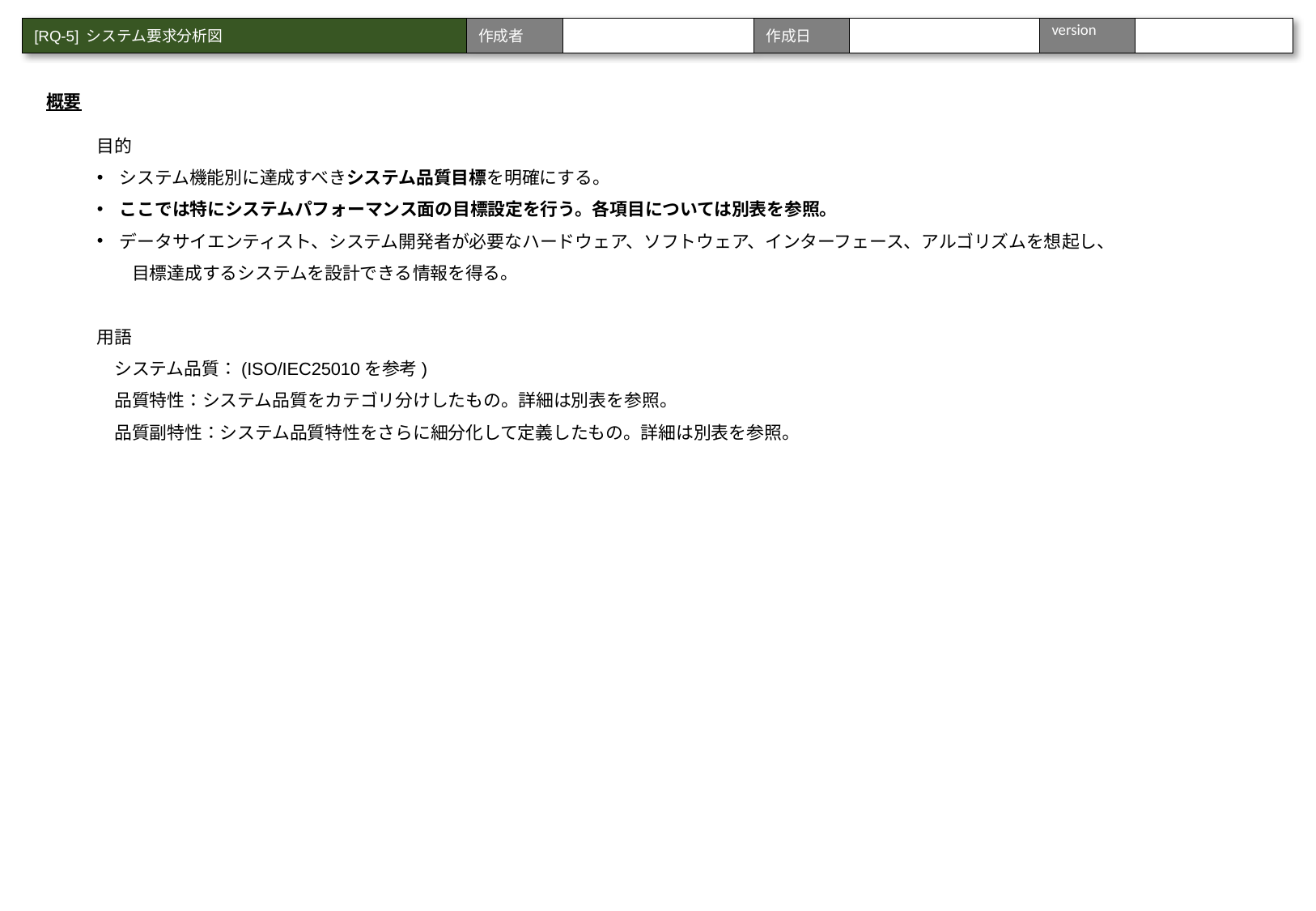

| [RQ-5] システム要求分析図 | 作成者 |  | 作成日 |  | version |  |
| --- | --- | --- | --- | --- | --- | --- |
概要
目的
システム機能別に達成すべきシステム品質目標を明確にする。
ここでは特にシステムパフォーマンス面の目標設定を行う。各項目については別表を参照。
データサイエンティスト、システム開発者が必要なハードウェア、ソフトウェア、インターフェース、アルゴリズムを想起し、
　　目標達成するシステムを設計できる情報を得る。

用語
　システム品質：(ISO/IEC25010を参考)
　品質特性：システム品質をカテゴリ分けしたもの。詳細は別表を参照。
　品質副特性：システム品質特性をさらに細分化して定義したもの。詳細は別表を参照。